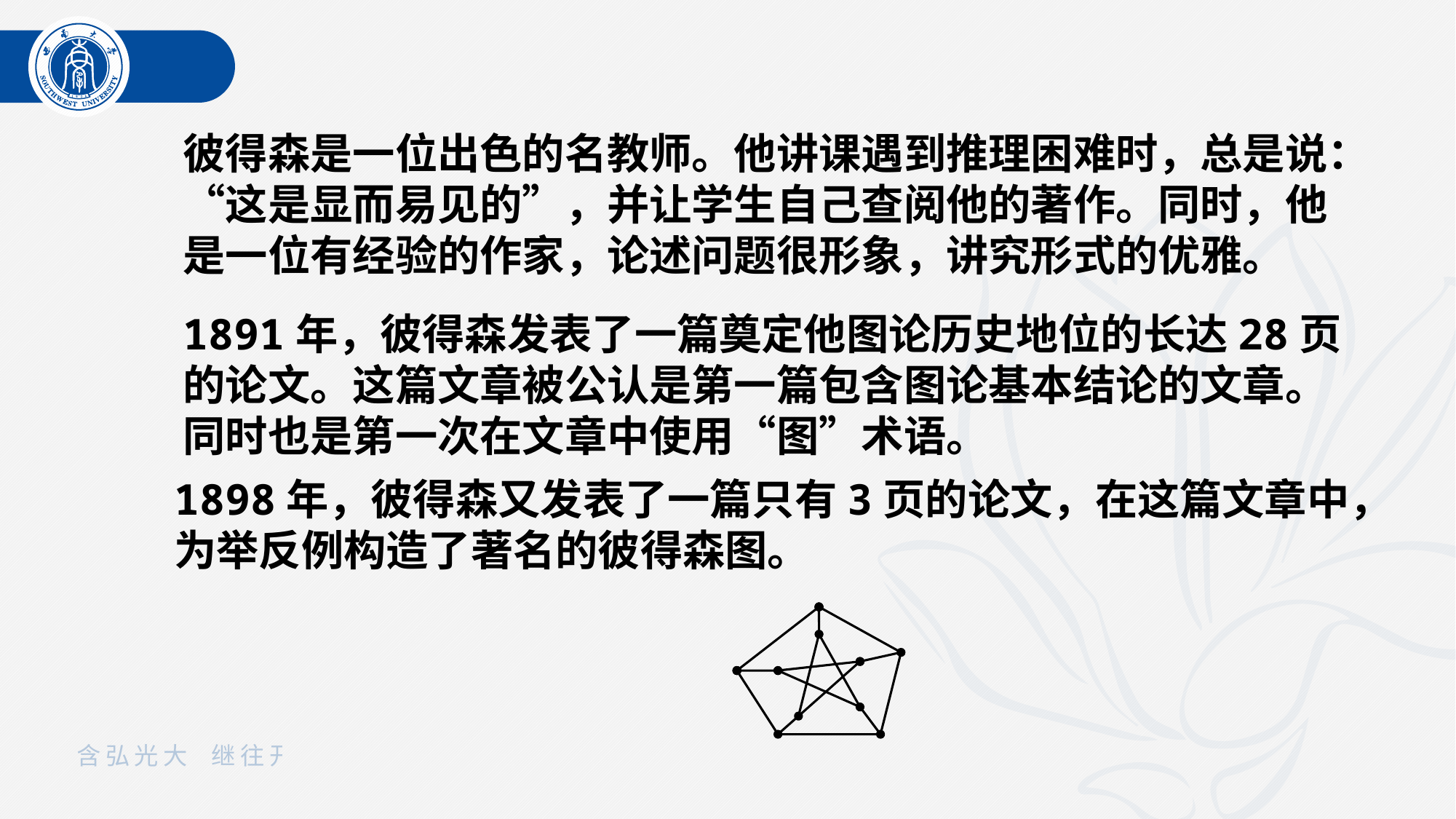

彼得森是一位出色的名教师。他讲课遇到推理困难时，总是说：“这是显而易见的”，并让学生自己查阅他的著作。同时，他是一位有经验的作家，论述问题很形象，讲究形式的优雅。
1891年，彼得森发表了一篇奠定他图论历史地位的长达28页的论文。这篇文章被公认是第一篇包含图论基本结论的文章。同时也是第一次在文章中使用“图”术语。
1898年，彼得森又发表了一篇只有3页的论文，在这篇文章中，为举反例构造了著名的彼得森图。